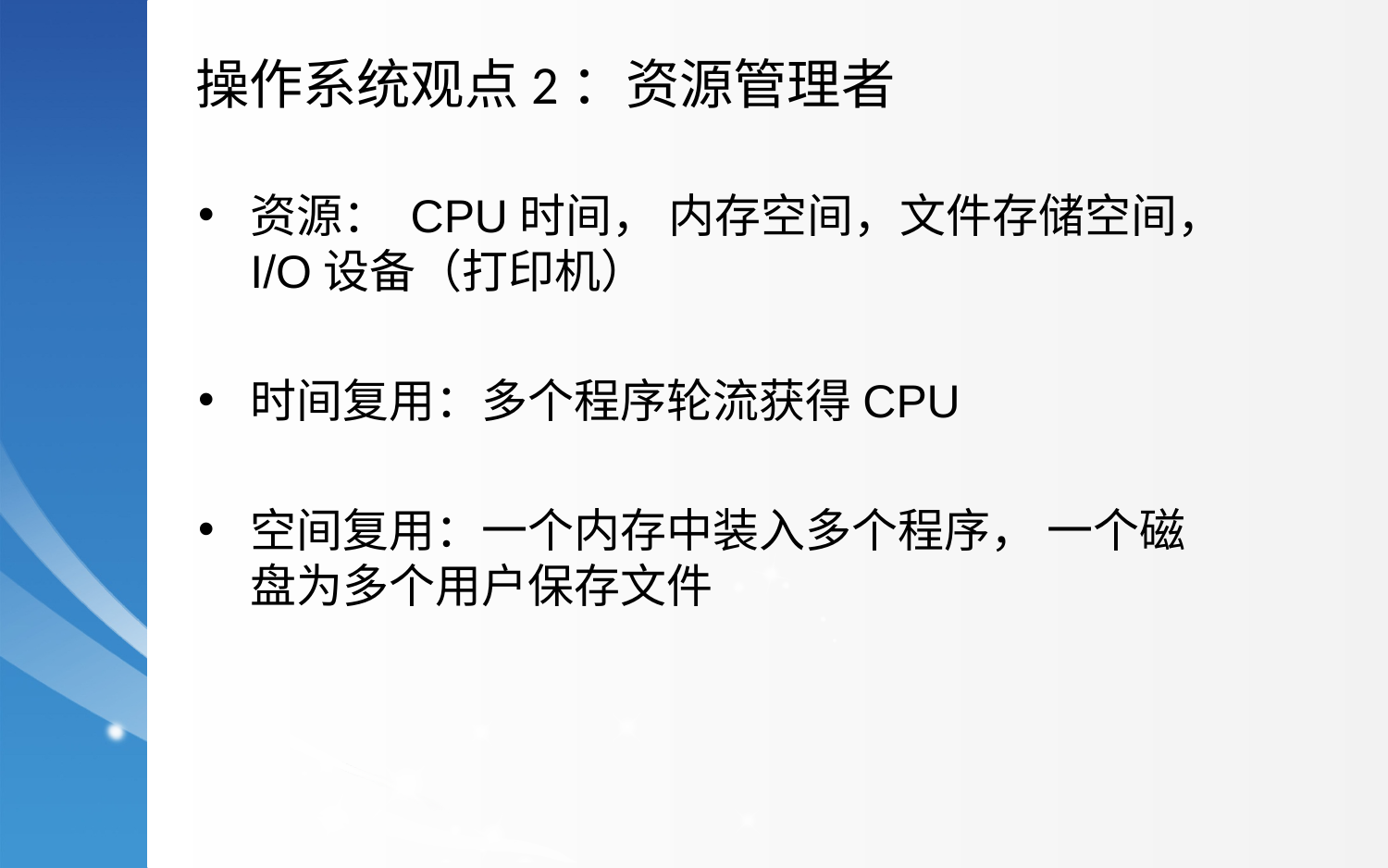

操作系统观点2：资源管理者
资源： CPU时间， 内存空间，文件存储空间，I/O设备（打印机）

时间复用：多个程序轮流获得CPU

空间复用：一个内存中装入多个程序， 一个磁盘为多个用户保存文件